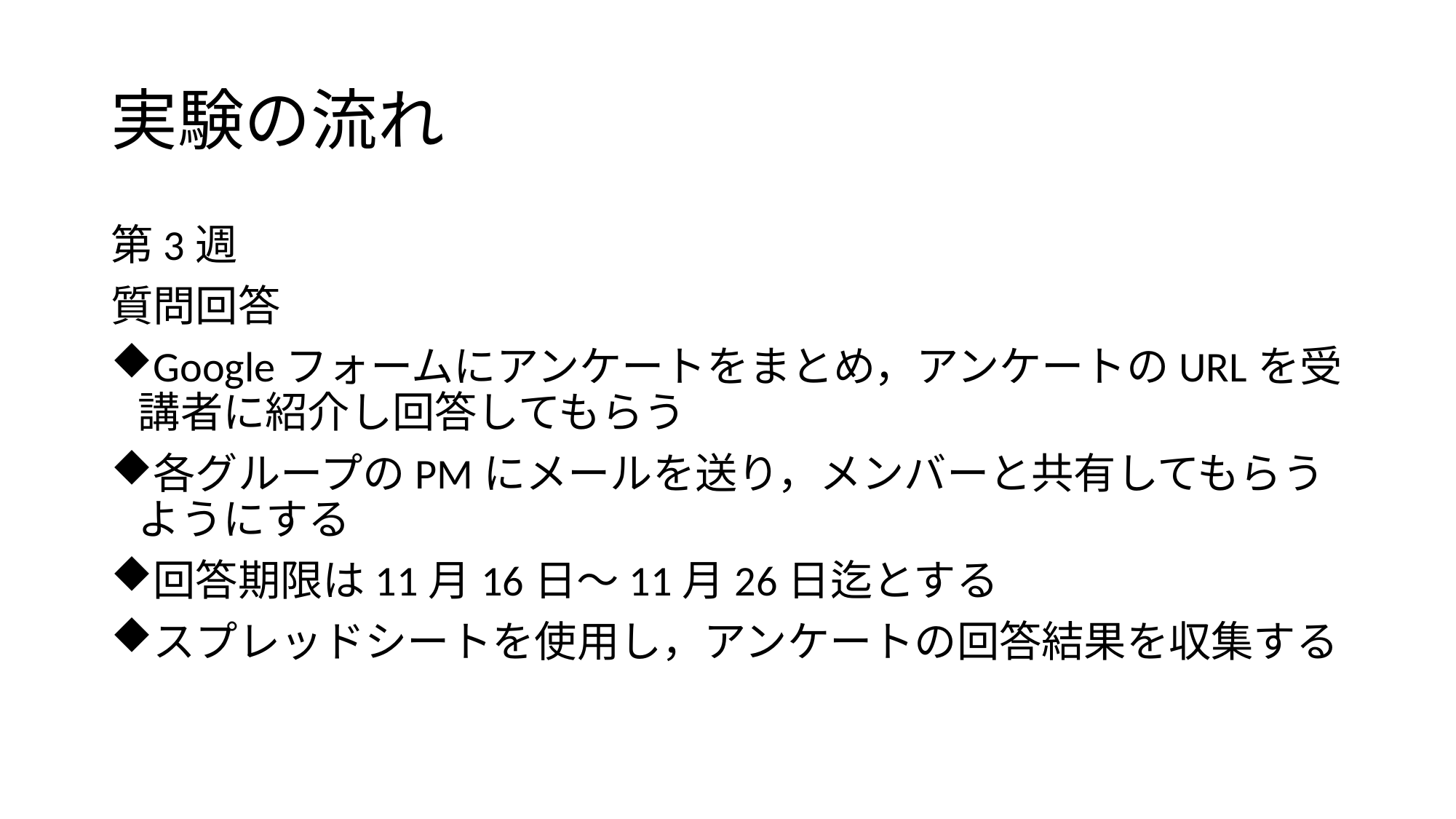

# 実験の流れ
第3週
質問回答
Googleフォームにアンケートをまとめ，アンケートのURLを受講者に紹介し回答してもらう
各グループのPMにメールを送り，メンバーと共有してもらうようにする
回答期限は11月16日～11月26日迄とする
スプレッドシートを使用し，アンケートの回答結果を収集する